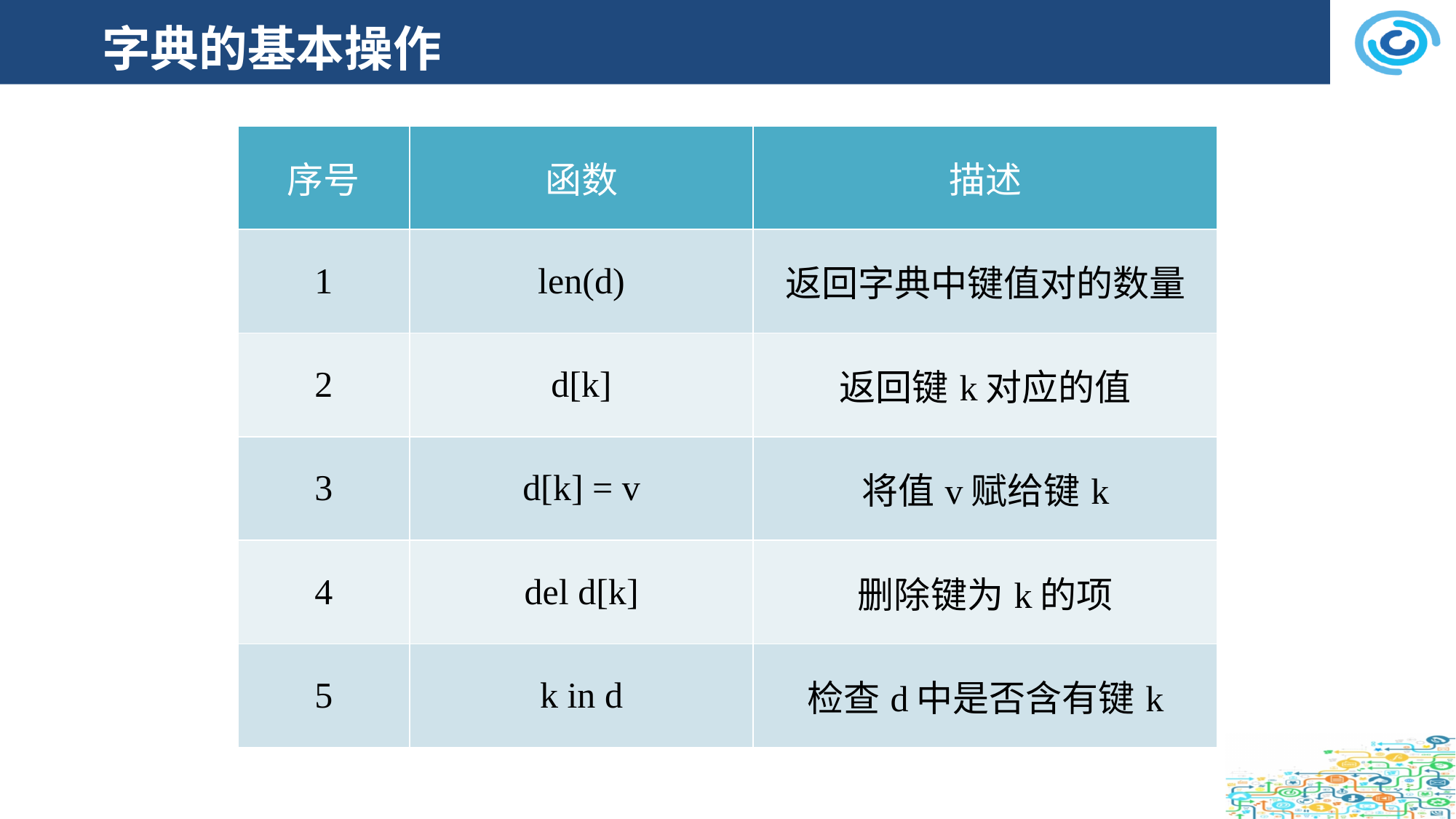

# 字典的基本操作
| 序号 | 函数 | 描述 |
| --- | --- | --- |
| 1 | len(d) | 返回字典中键值对的数量 |
| 2 | d[k] | 返回键k对应的值 |
| 3 | d[k] = v | 将值v赋给键k |
| 4 | del d[k] | 删除键为k的项 |
| 5 | k in d | 检查d中是否含有键k |